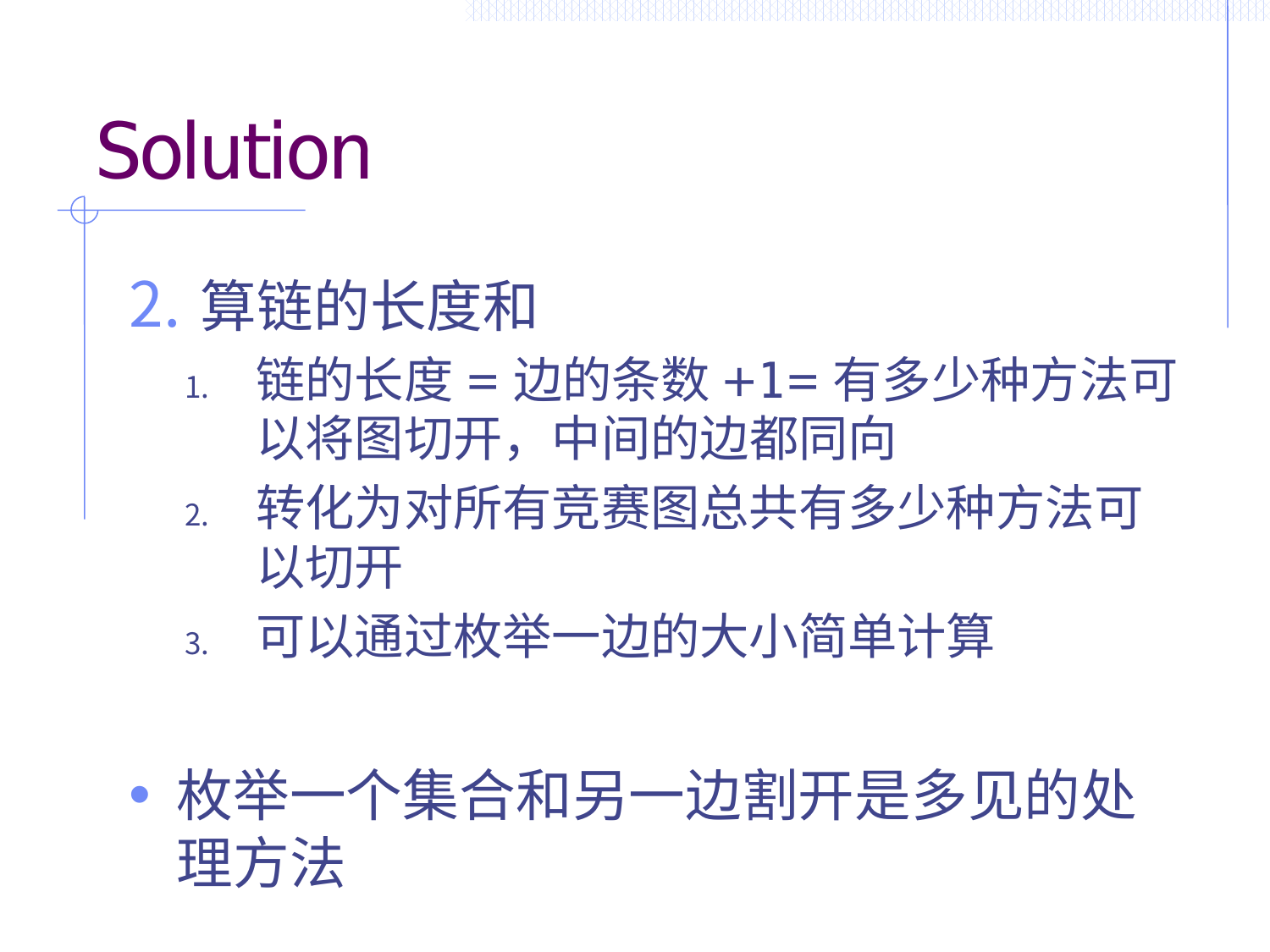

# Solution
算链的长度和
链的长度=边的条数+1=有多少种方法可以将图切开，中间的边都同向
转化为对所有竞赛图总共有多少种方法可以切开
可以通过枚举一边的大小简单计算

枚举一个集合和另一边割开是多见的处理方法